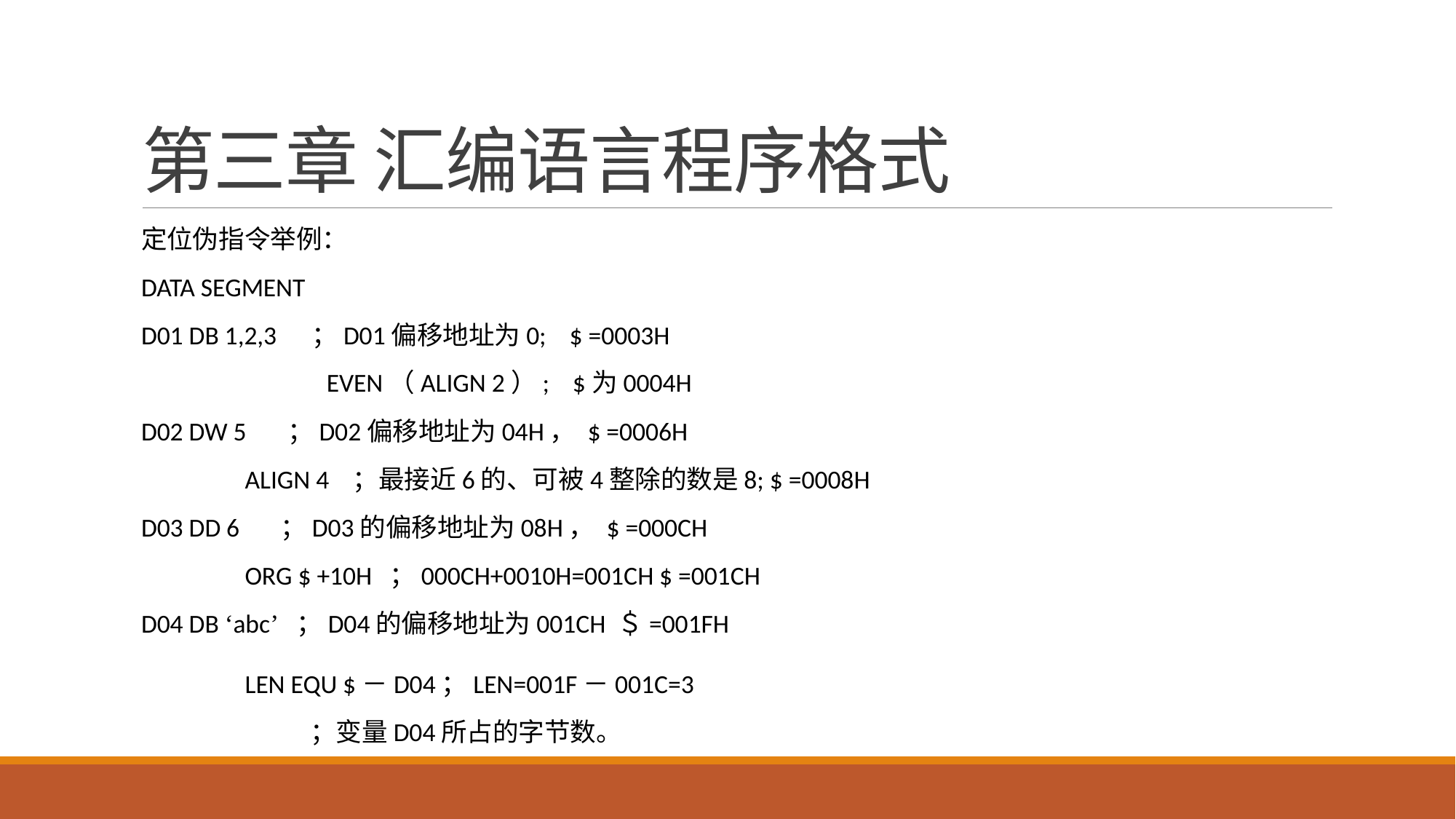

# 第三章 汇编语言程序格式
定位伪指令举例：
DATA SEGMENT
D01 DB 1,2,3     ；D01偏移地址为0;    $ =0003H
	              EVEN（ALIGN 2）;    $为0004H
D02 DW 5      ；D02偏移地址为04H， $ =0006H
	ALIGN 4   ；最接近6的、可被4整除的数是8; $ =0008H
D03 DD 6      ；D03的偏移地址为08H， $ =000CH
	ORG $ +10H  ；000CH+0010H=001CH $ =001CH
D04 DB ‘abc’  ；D04的偏移地址为001CH ＄=001FH
	LEN EQU $－D04；LEN=001F－001C=3
                            ；变量D04所占的字节数。